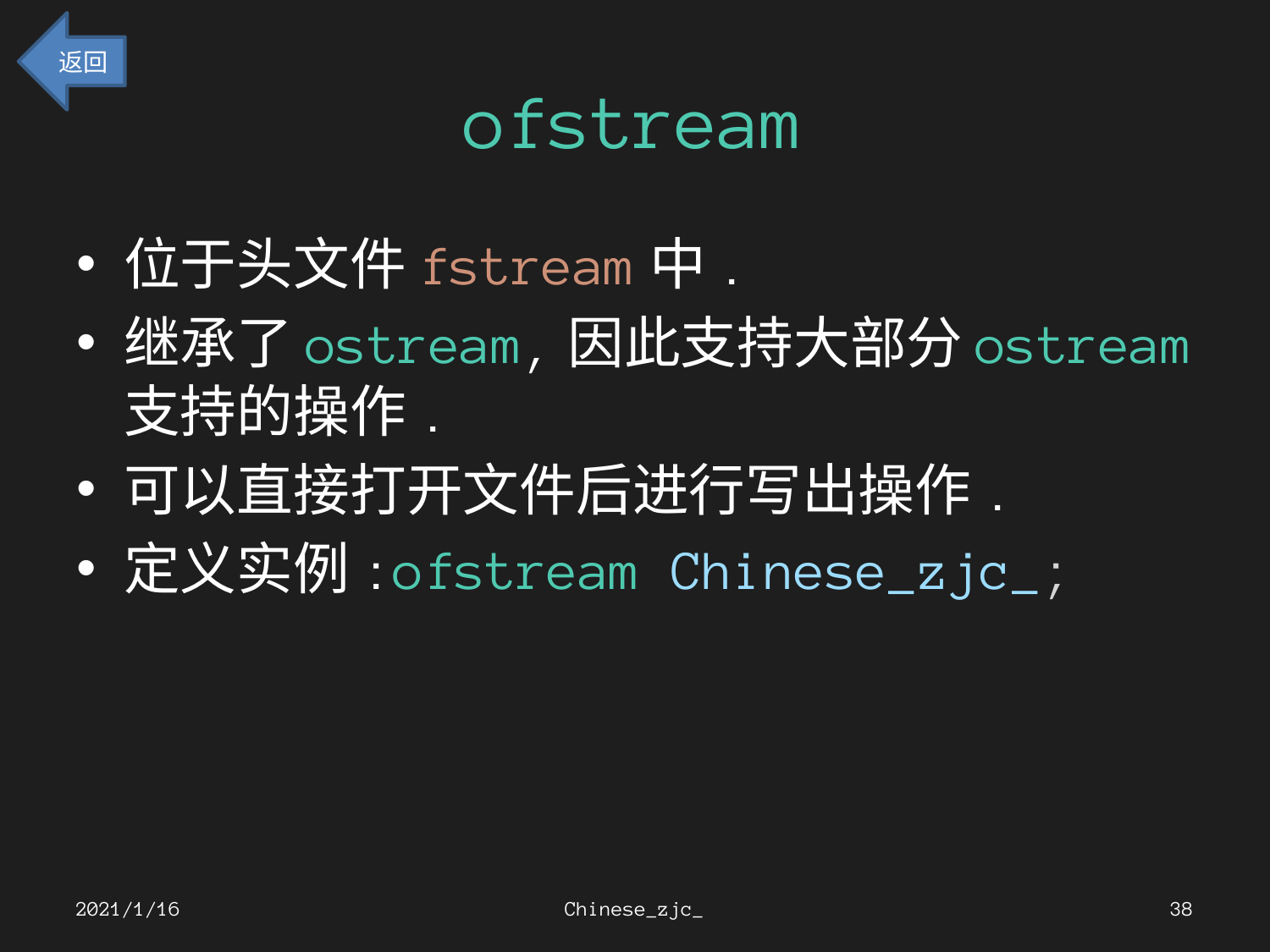

返回
# ofstream
位于头文件fstream中.
继承了ostream,因此支持大部分ostream支持的操作.
可以直接打开文件后进行写出操作.
定义实例:ofstream Chinese_zjc_;
2021/1/16
Chinese_zjc_
38